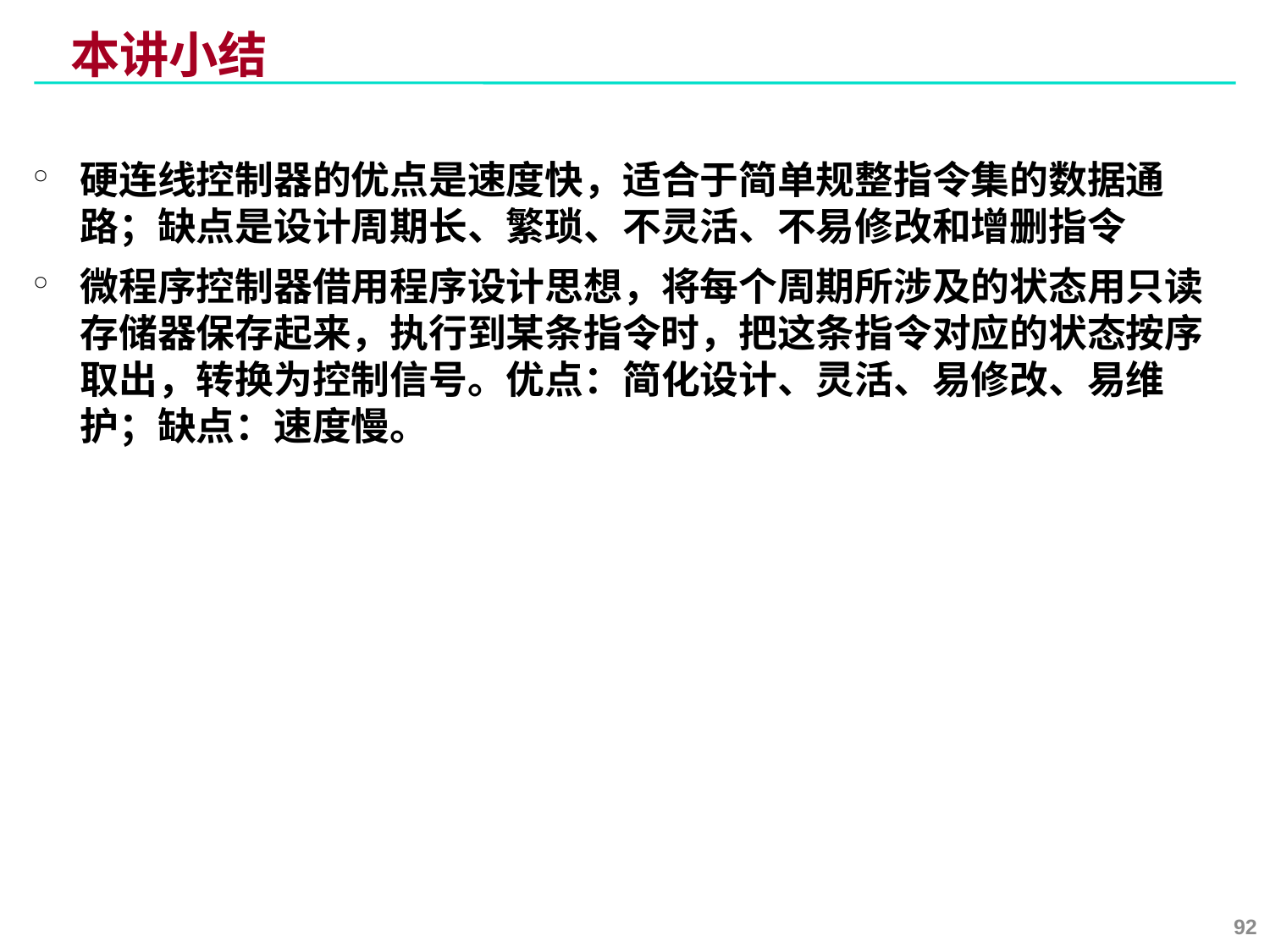

# 本讲小结
硬连线控制器的优点是速度快，适合于简单规整指令集的数据通路；缺点是设计周期长、繁琐、不灵活、不易修改和增删指令
微程序控制器借用程序设计思想，将每个周期所涉及的状态用只读存储器保存起来，执行到某条指令时，把这条指令对应的状态按序取出，转换为控制信号。优点：简化设计、灵活、易修改、易维护；缺点：速度慢。
92